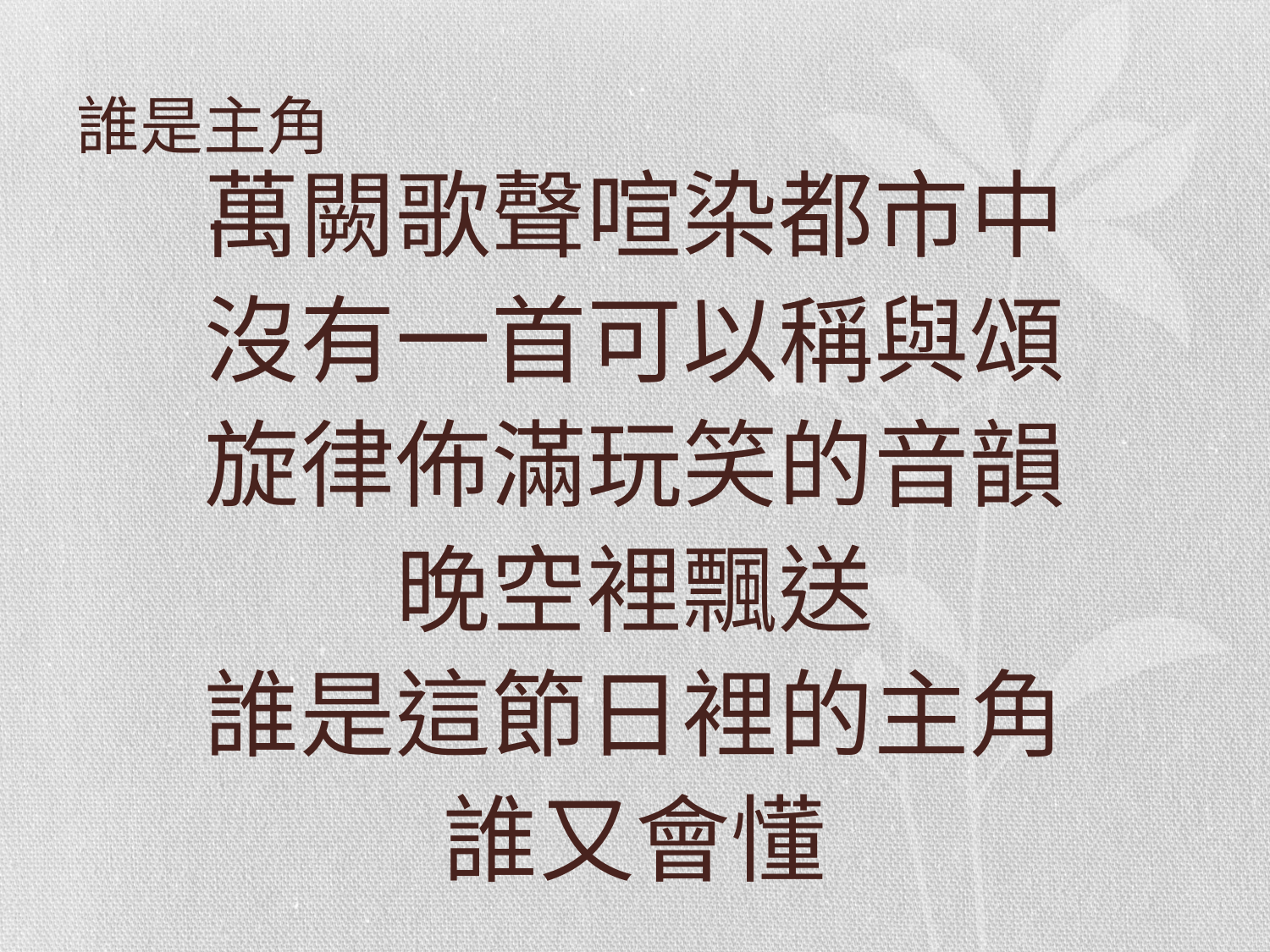

# 誰是主角
萬闕歌聲喧染都市中
沒有一首可以稱與頌
旋律佈滿玩笑的音韻
晚空裡飄送
誰是這節日裡的主角
誰又會懂